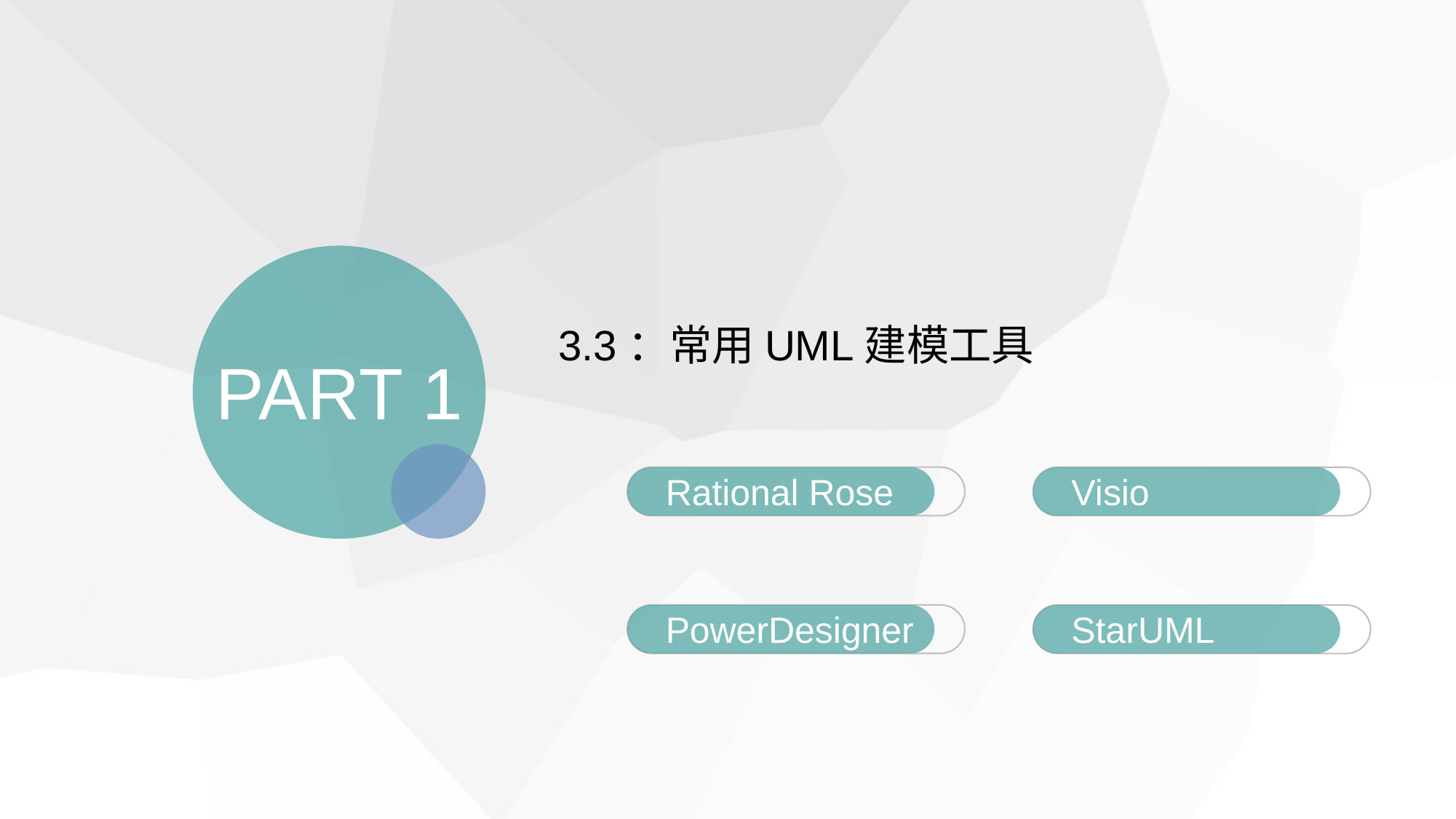

3.3：常用UML建模工具
PART 1

Rational Rose

Visio

PowerDesigner

StarUML